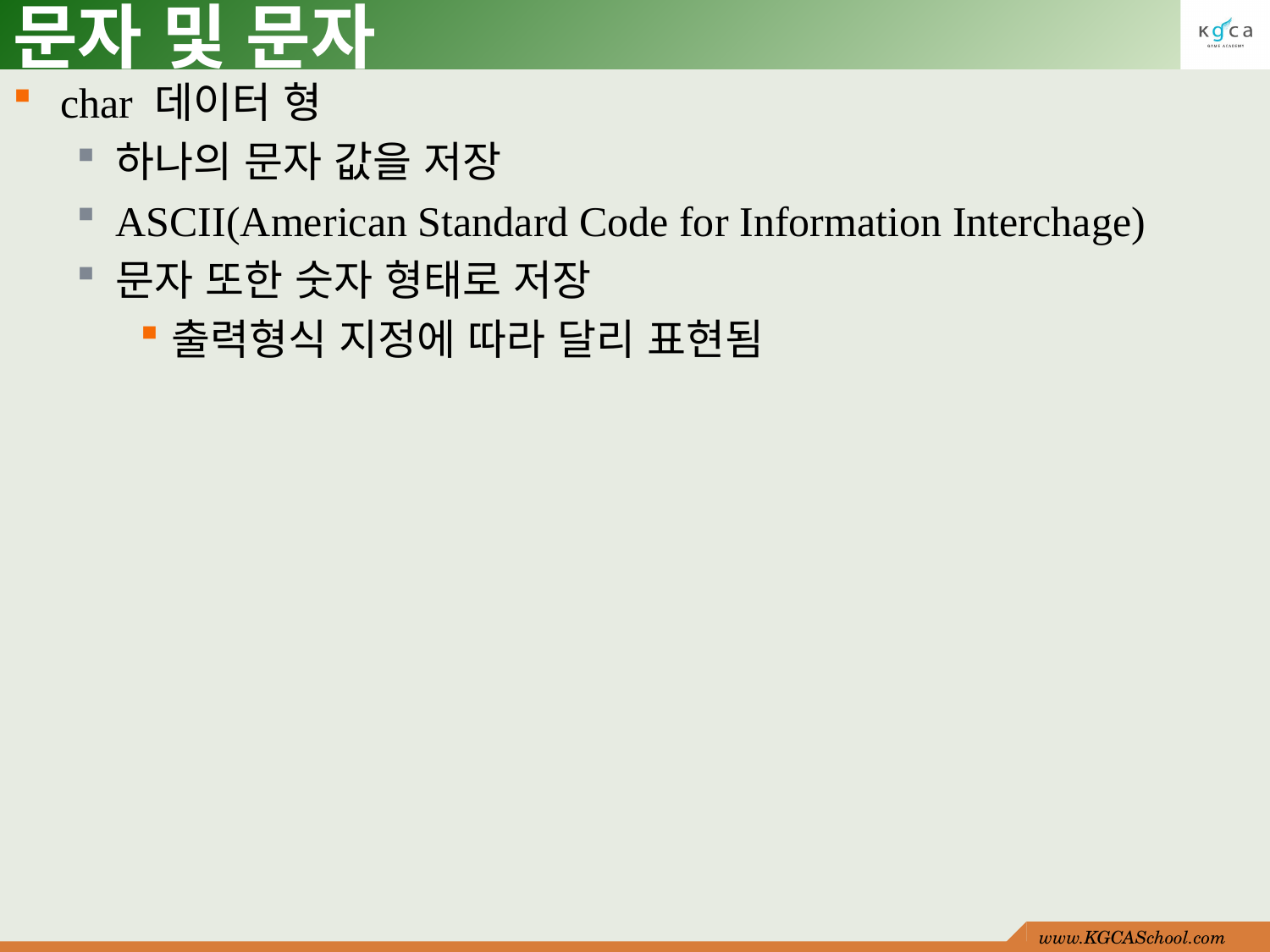

# 문자 및 문자
char 데이터 형
하나의 문자 값을 저장
ASCII(American Standard Code for Information Interchage)
문자 또한 숫자 형태로 저장
출력형식 지정에 따라 달리 표현됨